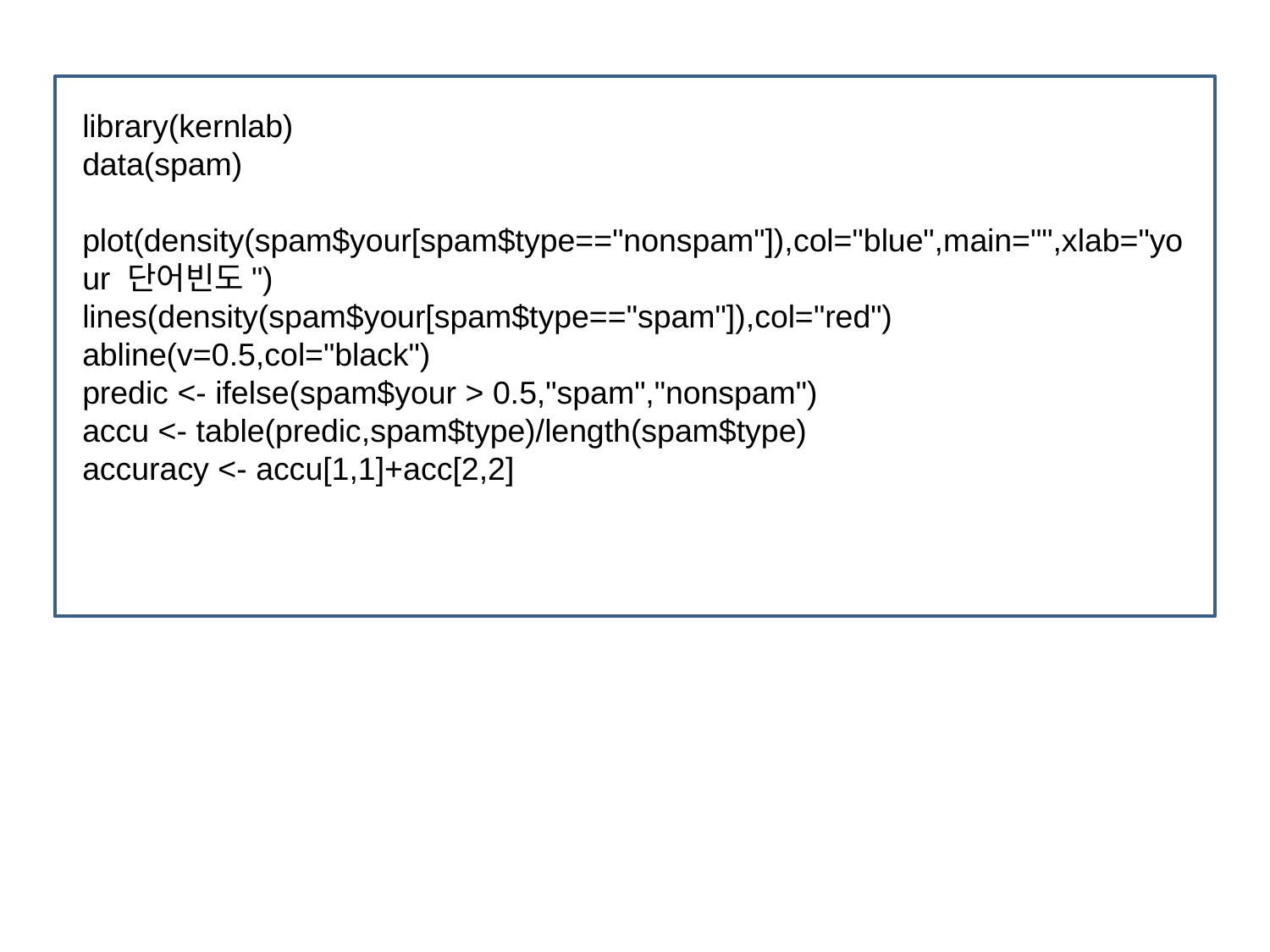

library(kernlab)
data(spam)

plot(density(spam$your[spam$type=="nonspam"]),col="blue",main="",xlab="your 단어빈도")
lines(density(spam$your[spam$type=="spam"]),col="red")
abline(v=0.5,col="black")
predic <- ifelse(spam$your > 0.5,"spam","nonspam")
accu <- table(predic,spam$type)/length(spam$type)
accuracy <- accu[1,1]+acc[2,2]